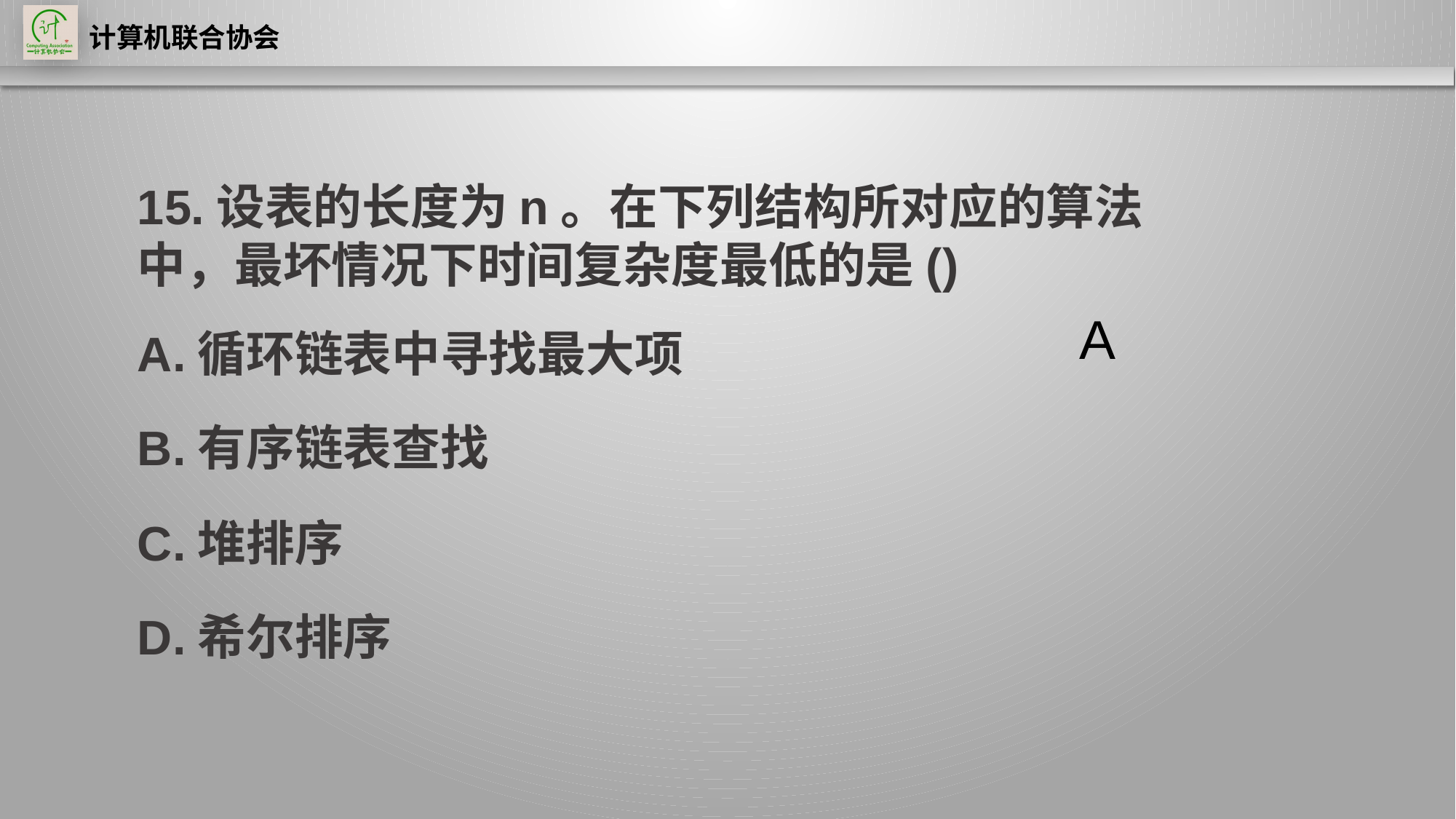

15.设表的长度为n。在下列结构所对应的算法中，最坏情况下时间复杂度最低的是()
A
A.循环链表中寻找最大项
B.有序链表查找
C.堆排序
D.希尔排序